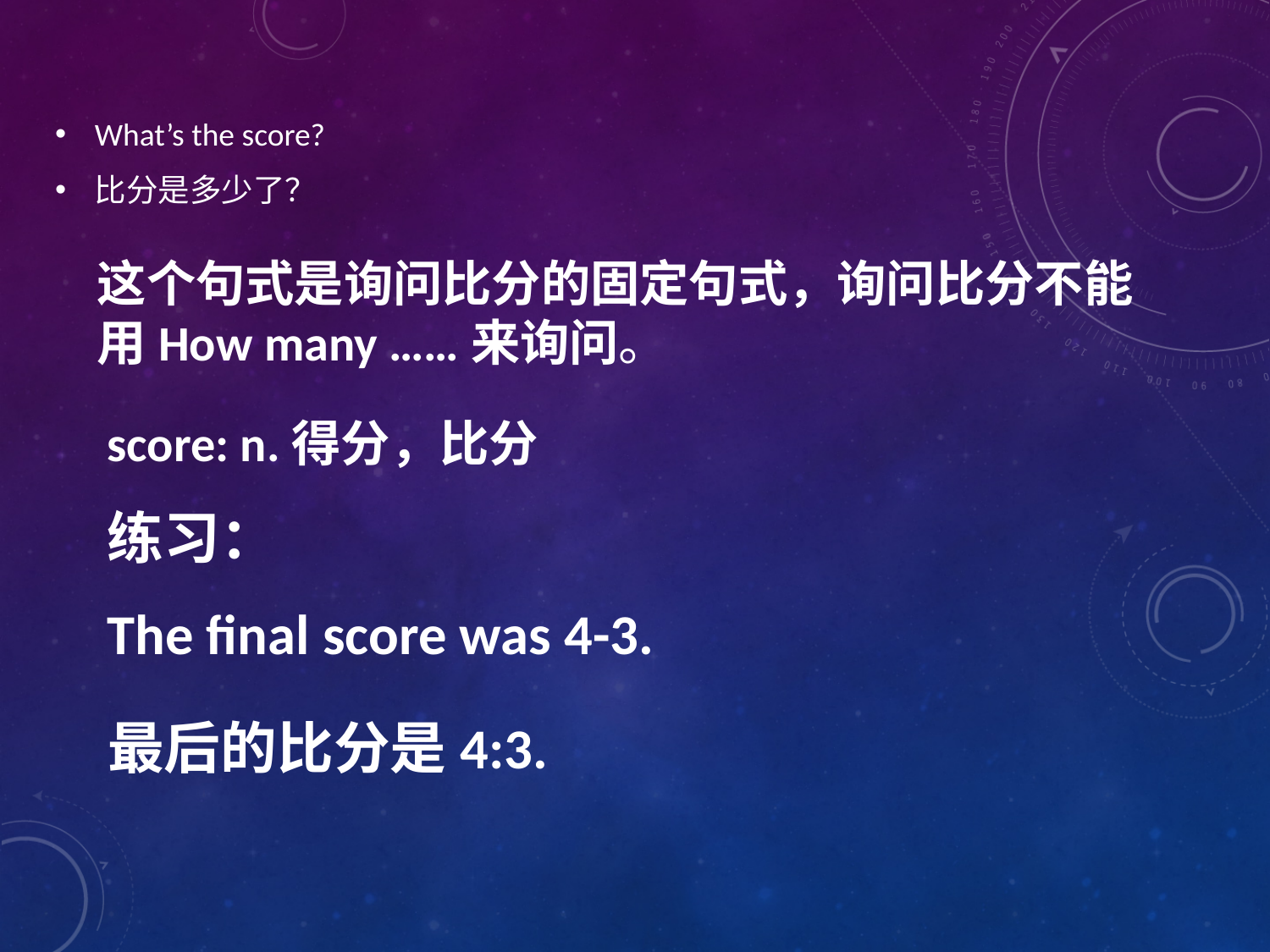

What’s the score?
比分是多少了？
这个句式是询问比分的固定句式，询问比分不能用How many ……来询问。
score: n.得分，比分
练习：
The final score was 4-3.
最后的比分是4:3.